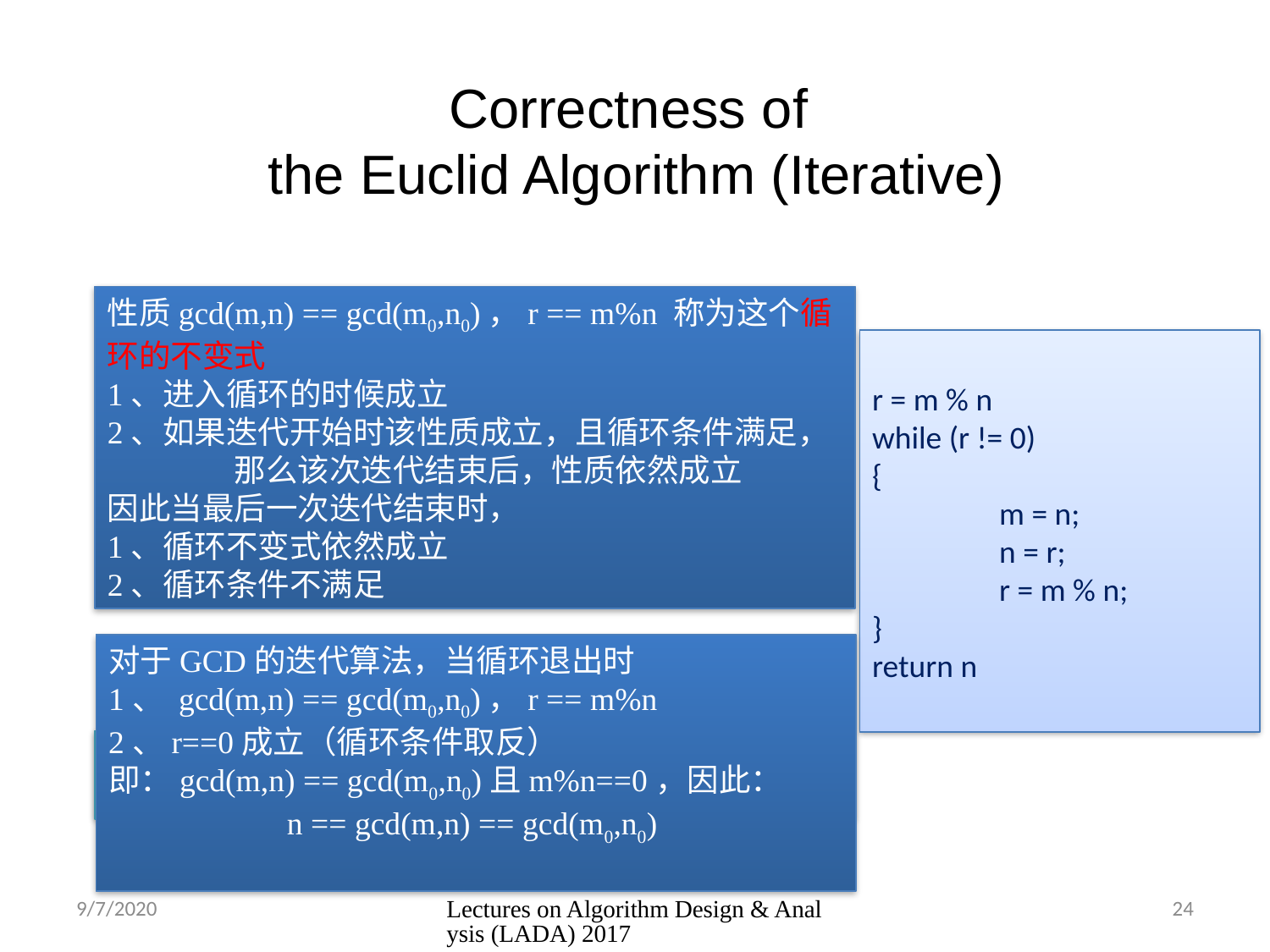

# Correctness of the Euclid Algorithm (Iterative)
性质gcd(m,n) == gcd(m0,n0)，r == m%n 称为这个循环的不变式
1、进入循环的时候成立
2、如果迭代开始时该性质成立，且循环条件满足，
	那么该次迭代结束后，性质依然成立
因此当最后一次迭代结束时，
1、循环不变式依然成立
2、循环条件不满足
r = m % n
while (r != 0)
{
	m = n;
	n = r;
	r = m % n;
}
return n
对于GCD的迭代算法，当循环退出时
1、 gcd(m,n) == gcd(m0,n0)，r == m%n
2、r==0成立（循环条件取反）
即：gcd(m,n) == gcd(m0,n0)且m%n==0，因此：
n == gcd(m,n) == gcd(m0,n0)

这个循环一定结束吗？
为什么？
9/7/2020
Lectures on Algorithm Design & Analysis (LADA) 2017
24